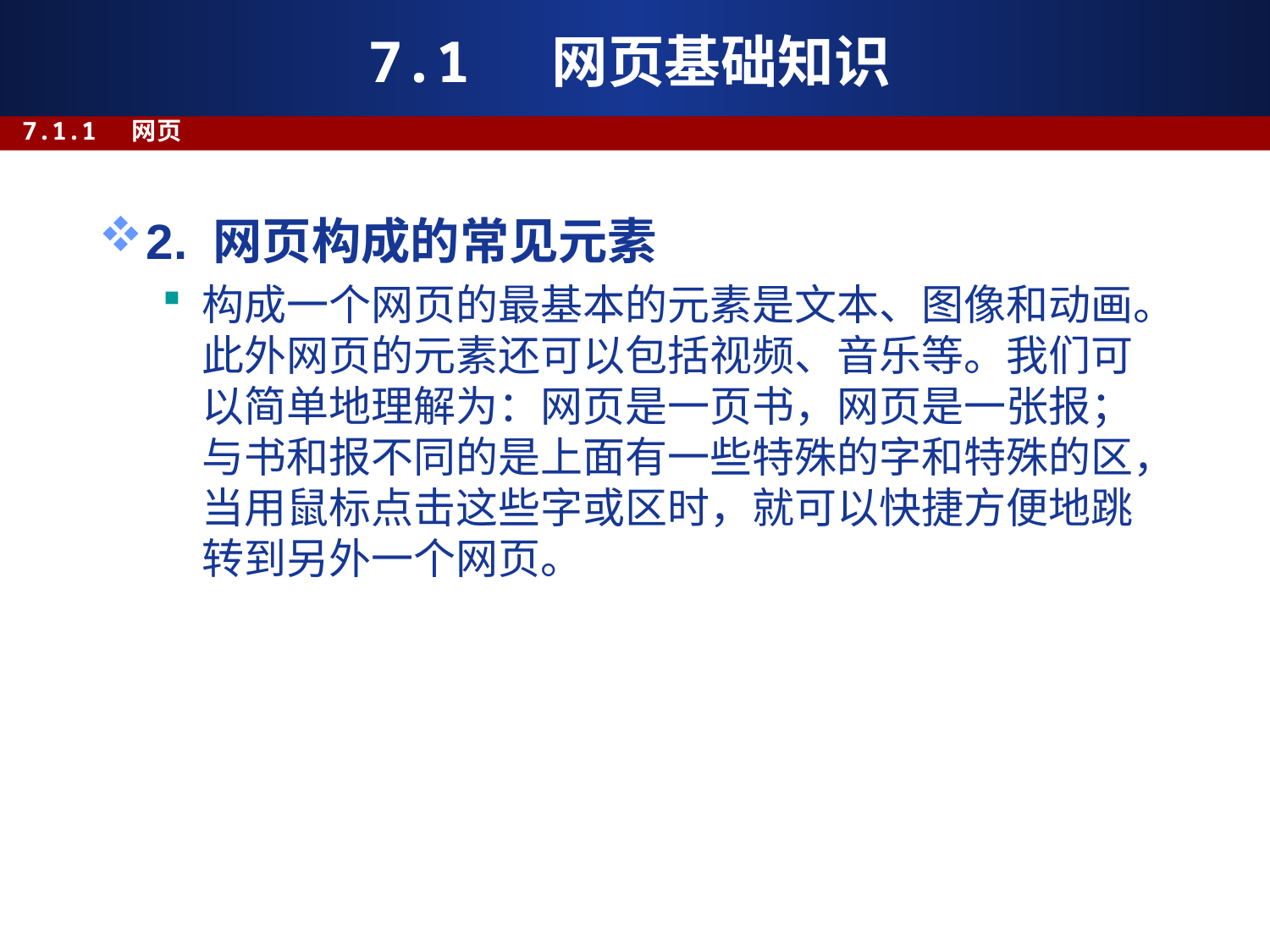

# 7.1  网页基础知识
7.1.1  网页
2. 网页构成的常见元素
构成一个网页的最基本的元素是文本、图像和动画。此外网页的元素还可以包括视频、音乐等。我们可以简单地理解为：网页是一页书，网页是一张报；与书和报不同的是上面有一些特殊的字和特殊的区，当用鼠标点击这些字或区时，就可以快捷方便地跳转到另外一个网页。